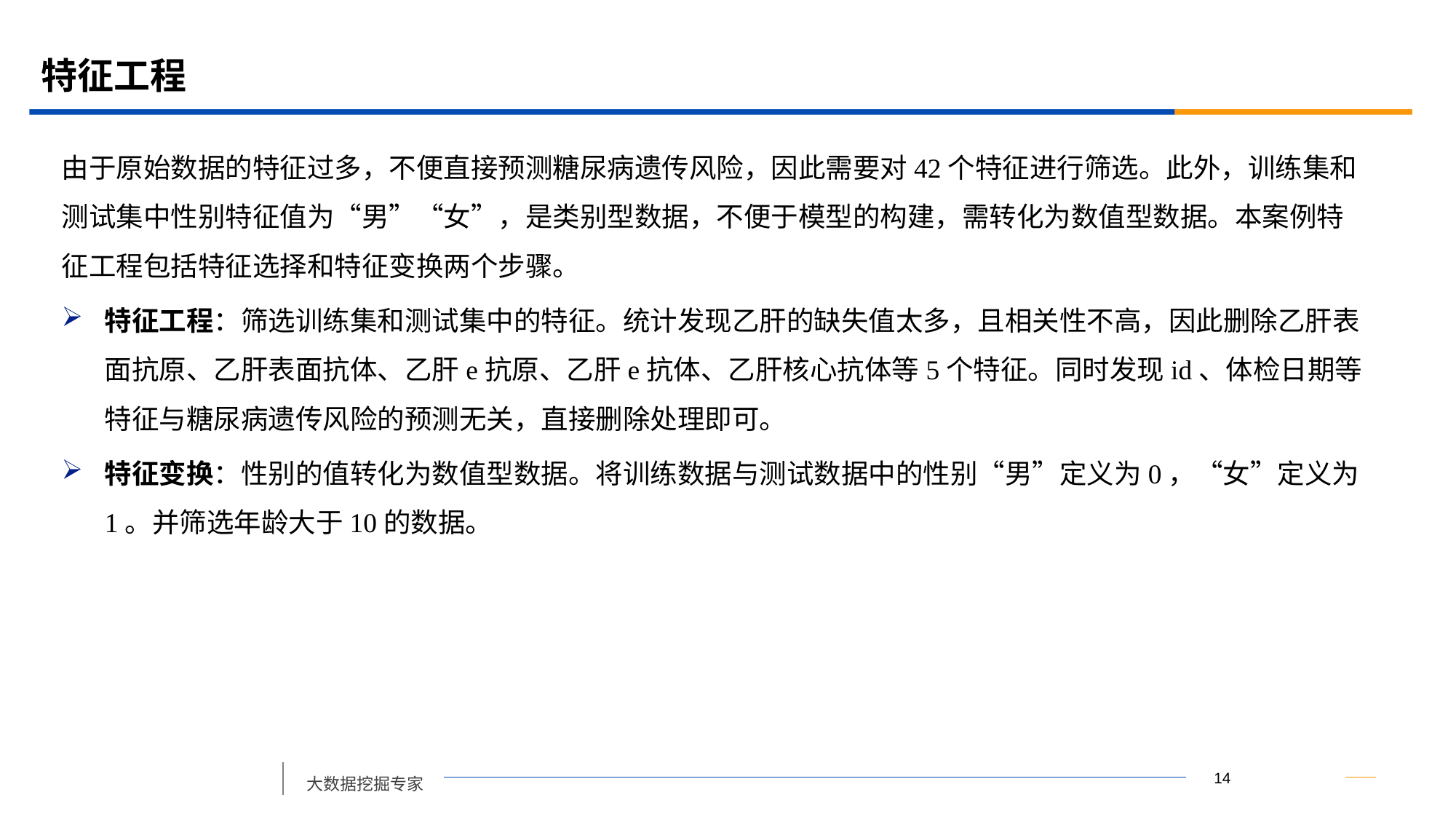

# 特征工程
由于原始数据的特征过多，不便直接预测糖尿病遗传风险，因此需要对42个特征进行筛选。此外，训练集和测试集中性别特征值为“男”“女”，是类别型数据，不便于模型的构建，需转化为数值型数据。本案例特征工程包括特征选择和特征变换两个步骤。
特征工程：筛选训练集和测试集中的特征。统计发现乙肝的缺失值太多，且相关性不高，因此删除乙肝表面抗原、乙肝表面抗体、乙肝e抗原、乙肝e抗体、乙肝核心抗体等5个特征。同时发现id、体检日期等特征与糖尿病遗传风险的预测无关，直接删除处理即可。
特征变换：性别的值转化为数值型数据。将训练数据与测试数据中的性别“男”定义为0，“女”定义为1。并筛选年龄大于10的数据。